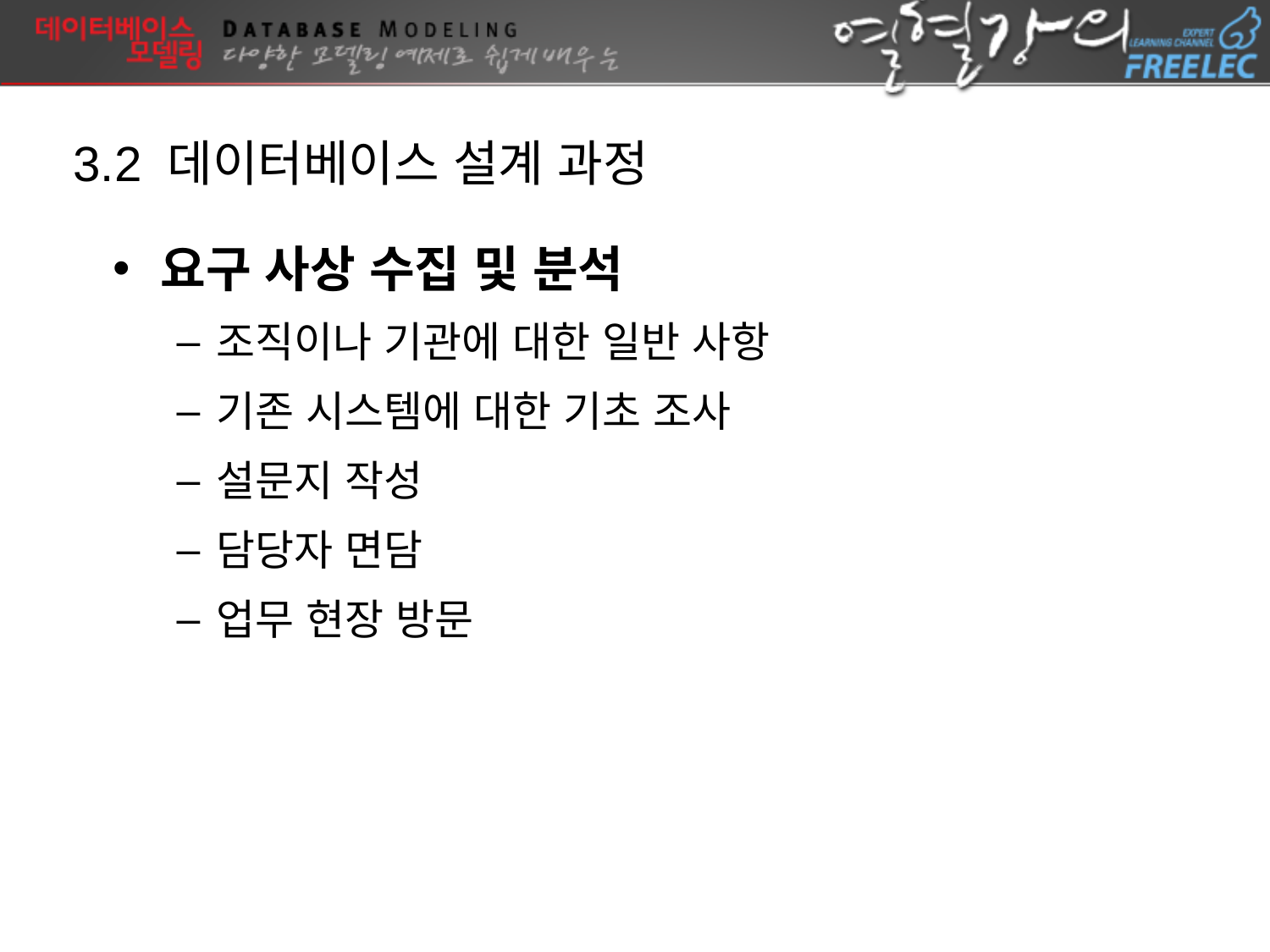

3.2 데이터베이스 설계 과정
요구 사상 수집 및 분석
조직이나 기관에 대한 일반 사항
기존 시스템에 대한 기초 조사
설문지 작성
담당자 면담
업무 현장 방문